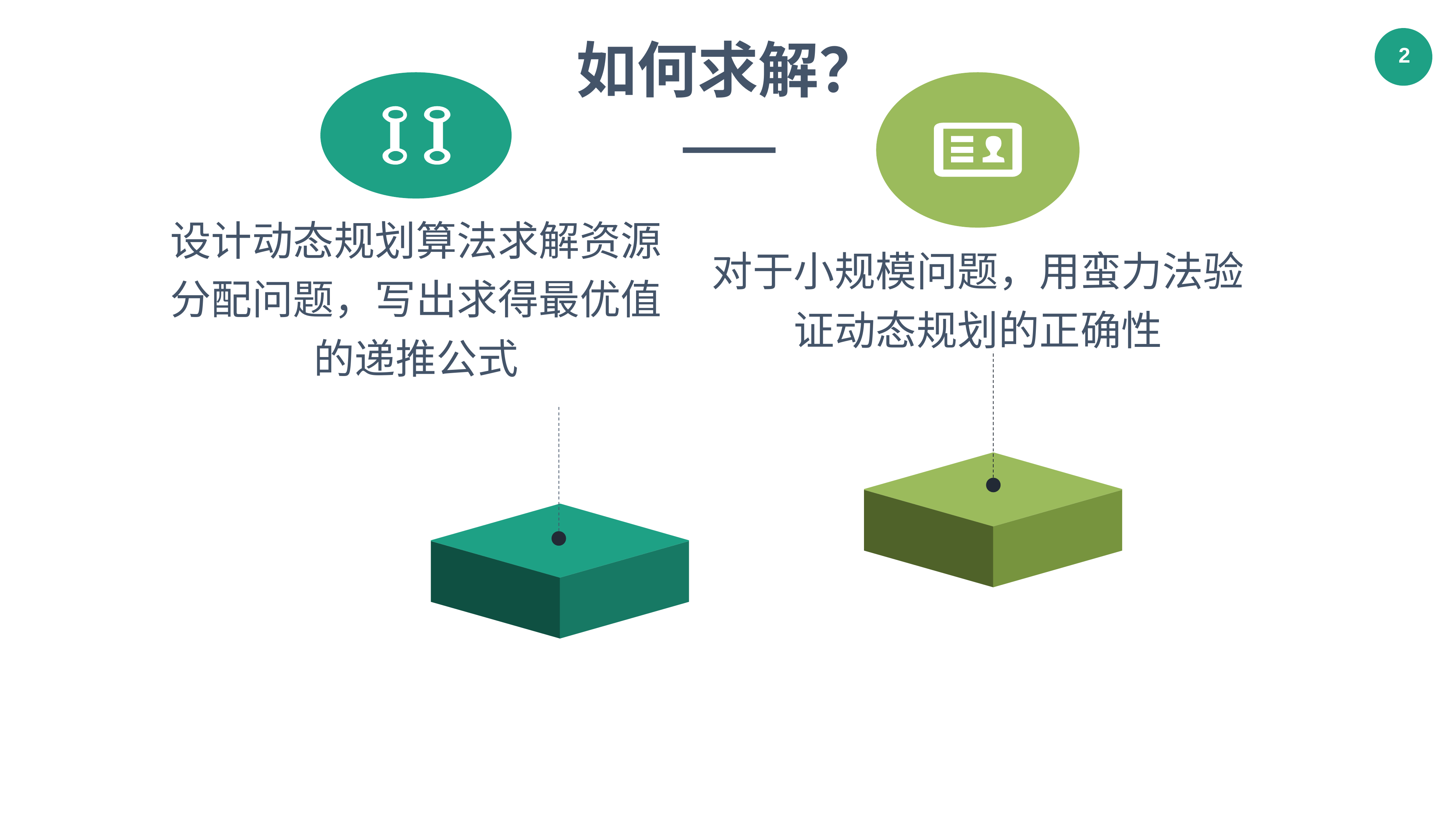

如何求解？

设计动态规划算法求解资源分配问题，写出求得最优值的递推公式

对于小规模问题，用蛮力法验证动态规划的正确性